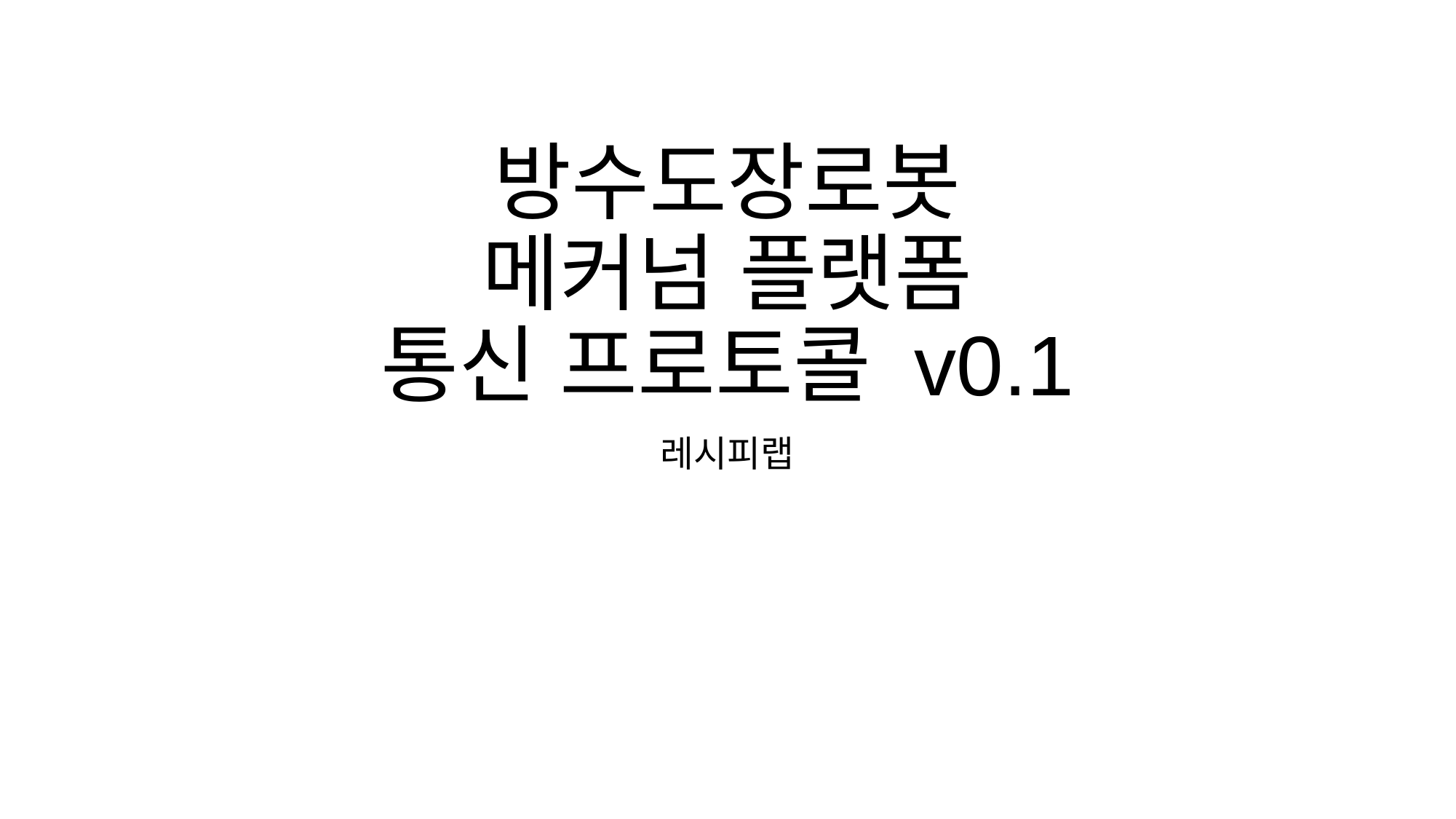

# 방수도장로봇 메커넘 플랫폼 통신 프로토콜 v0.1
레시피랩